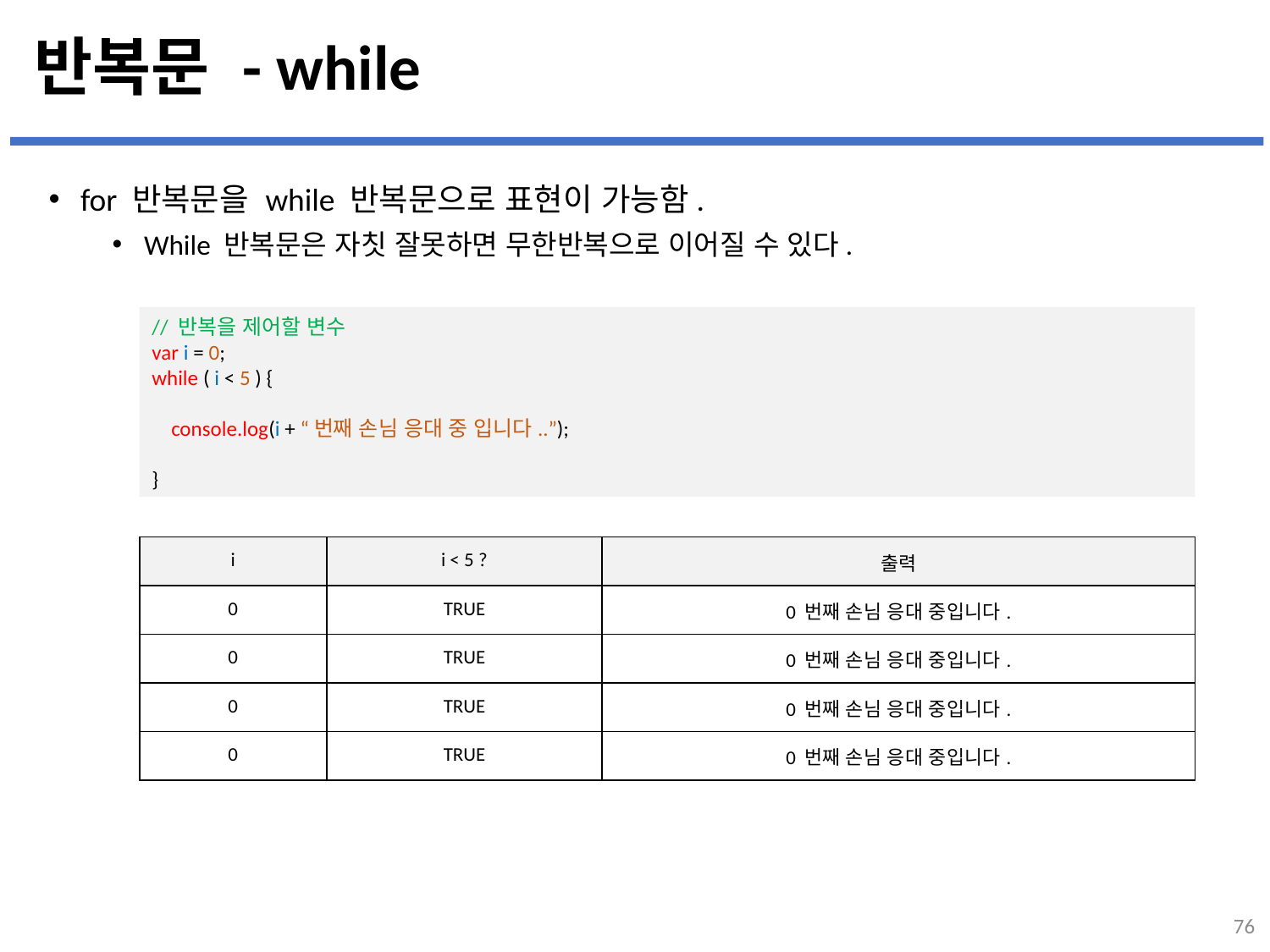

# 반복문 - while
for 반복문을 while 반복문으로 표현이 가능함.
While 반복문은 자칫 잘못하면 무한반복으로 이어질 수 있다.

// 반복을 제어할 변수
var i = 0;
while ( i < 5 ) {

    console.log(i + “번째 손님 응대 중 입니다..”);

}
| i | i < 5 ? | 출력 |
| --- | --- | --- |
| 0 | TRUE | 0 번째 손님 응대 중입니다. |
| 0 | TRUE | 0 번째 손님 응대 중입니다. |
| 0 | TRUE | 0 번째 손님 응대 중입니다. |
| 0 | TRUE | 0 번째 손님 응대 중입니다. |
| … | TRUE | … |

76